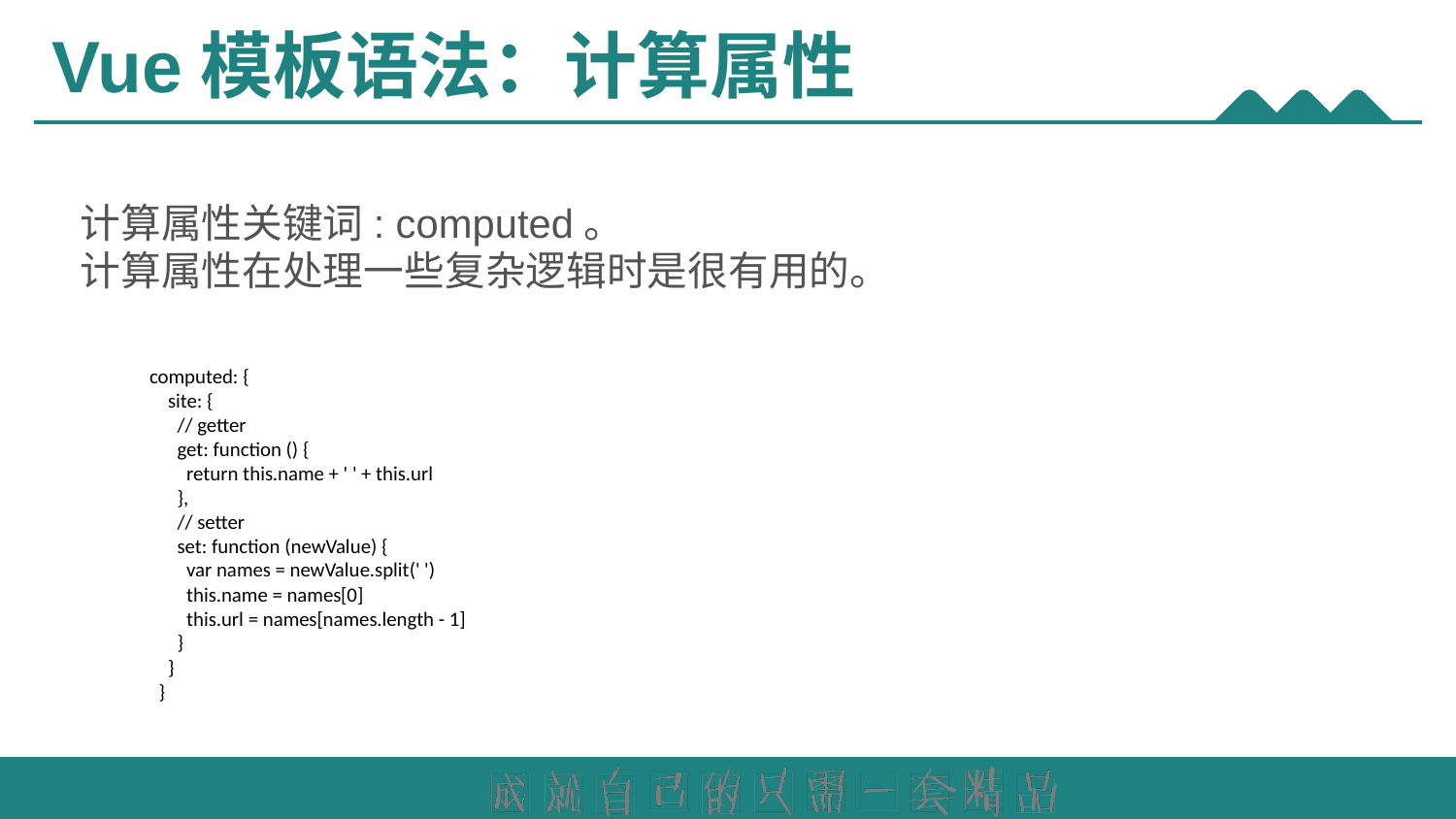

# Vue模板语法：计算属性
计算属性关键词: computed。
计算属性在处理一些复杂逻辑时是很有用的。
computed: {
    site: {
      // getter
      get: function () {
        return this.name + ' ' + this.url
      },
      // setter
      set: function (newValue) {
        var names = newValue.split(' ')
        this.name = names[0]
        this.url = names[names.length - 1]
      }
    }
  }